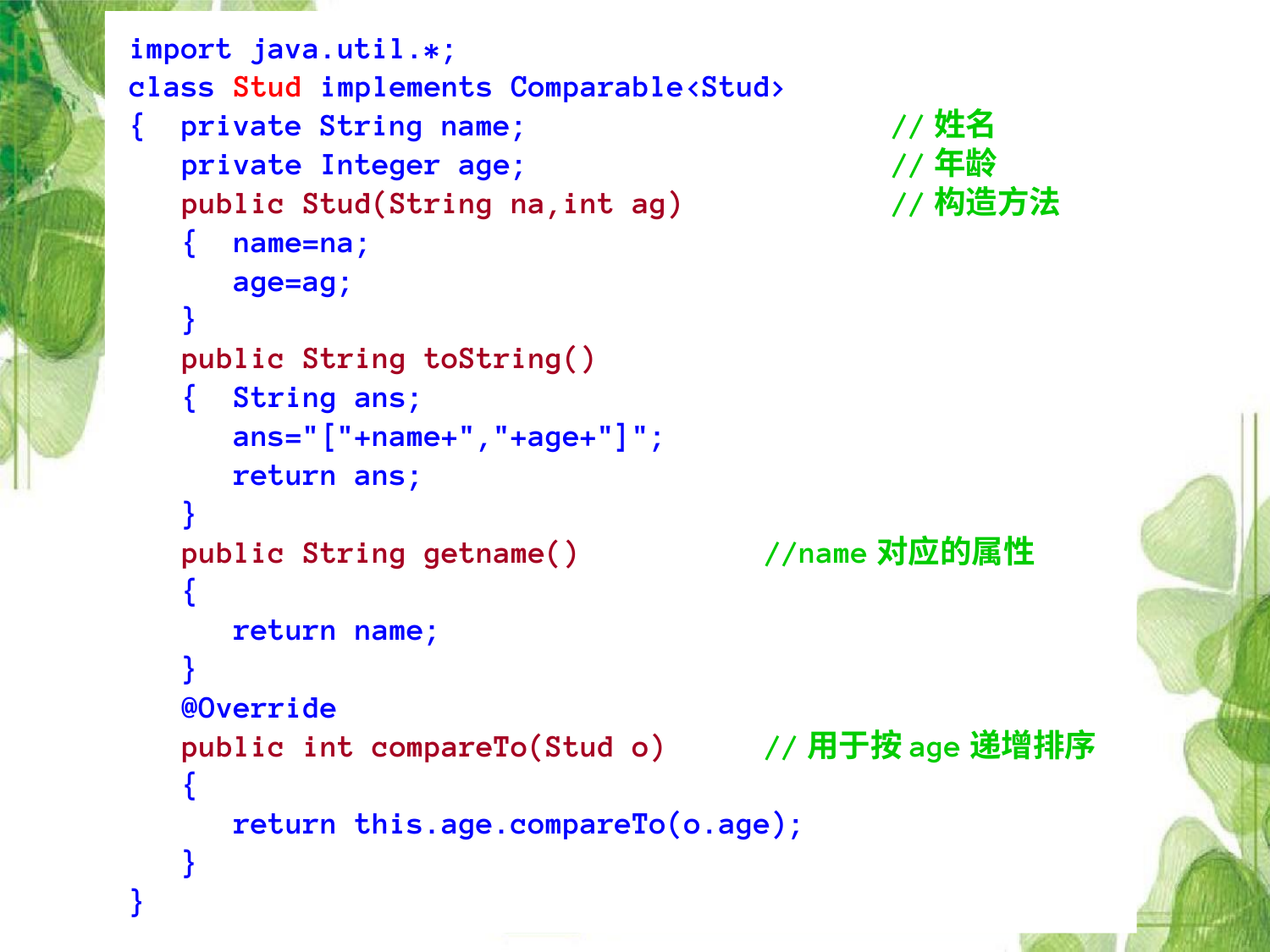

import java.util.*;
class Stud implements Comparable<Stud>
{  private String name;			//姓名
   private Integer age;			//年龄
   public Stud(String na,int ag)		//构造方法
   {  name=na;
      age=ag;
   }
   public String toString()
   {  String ans;
      ans="["+name+","+age+"]";
      return ans;
   }
   public String getname() 		//name对应的属性
   {
      return name;
   }
   @Override
   public int compareTo(Stud o)    	//用于按age递增排序
   {
      return this.age.compareTo(o.age);
   }
}